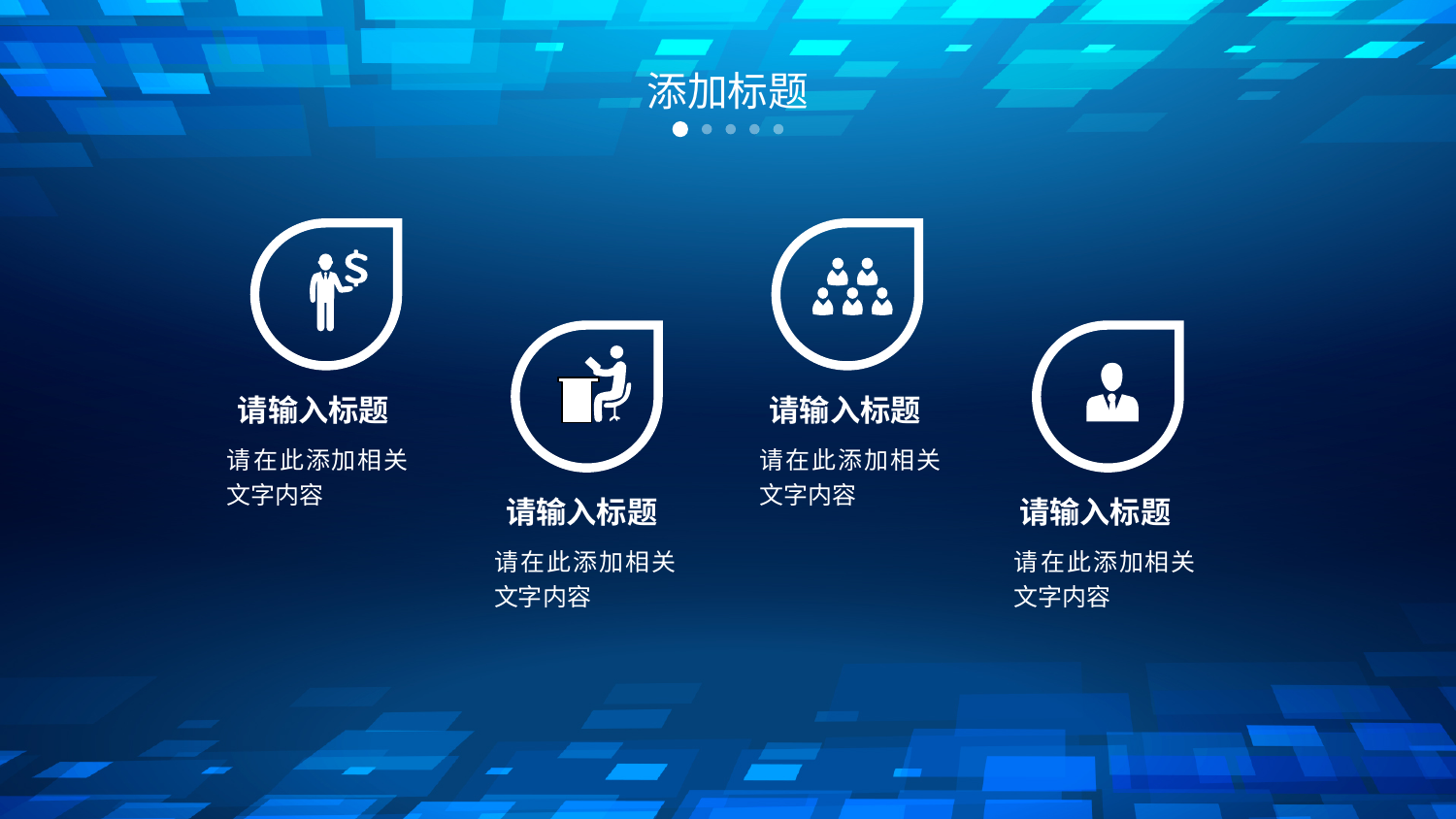

添加标题

请输入标题
请输入标题
请在此添加相关文字内容
请在此添加相关文字内容
请输入标题
请输入标题
请在此添加相关文字内容
请在此添加相关文字内容